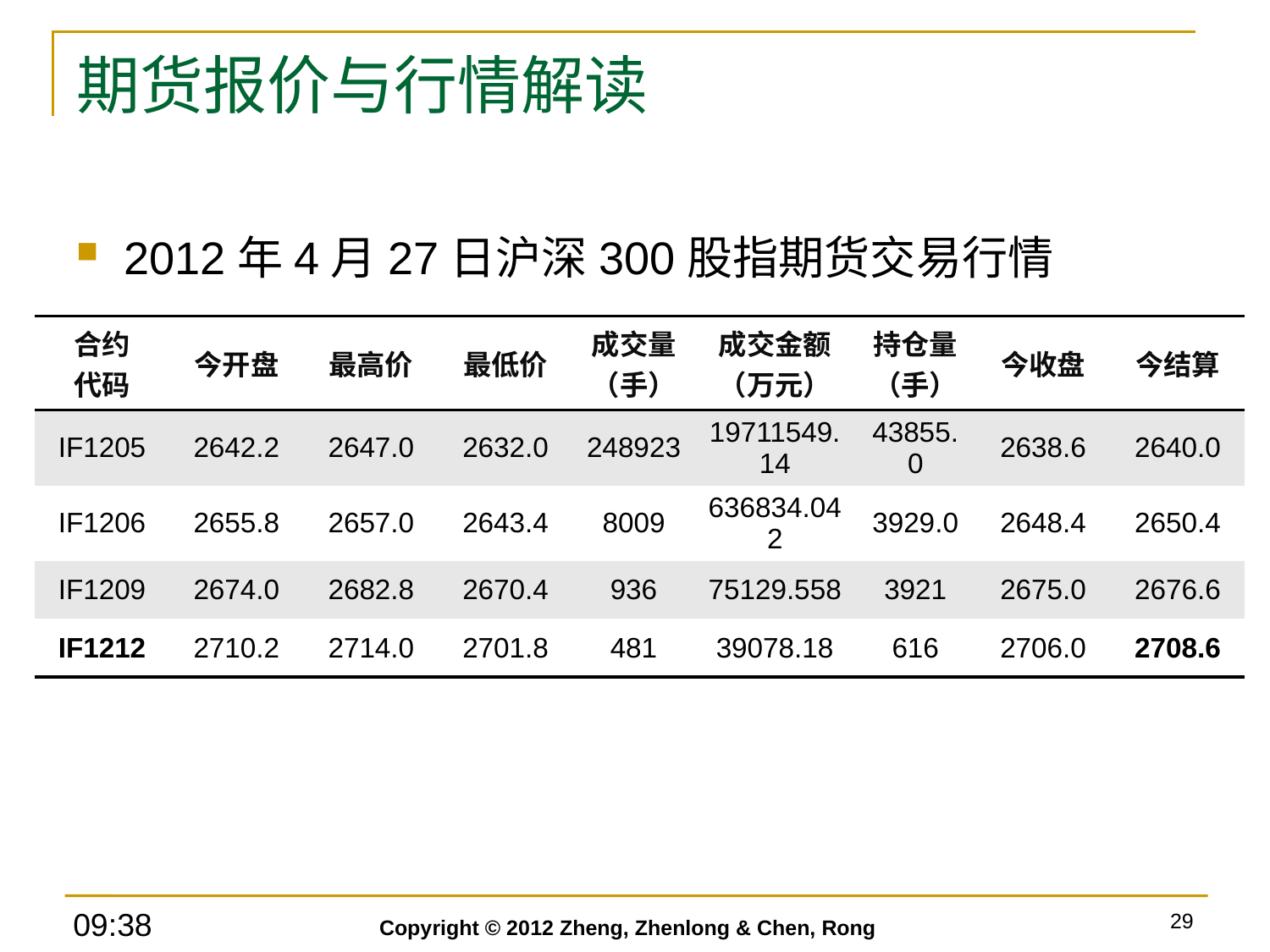

# 期货报价与行情解读
2012年4月27日沪深300股指期货交易行情

| 合约 代码 | 今开盘 | 最高价 | 最低价 | 成交量（手） | 成交金额（万元） | 持仓量（手） | 今收盘 | 今结算 |
| --- | --- | --- | --- | --- | --- | --- | --- | --- |
| IF1205 | 2642.2 | 2647.0 | 2632.0 | 248923 | 19711549.14 | 43855.0 | 2638.6 | 2640.0 |
| IF1206 | 2655.8 | 2657.0 | 2643.4 | 8009 | 636834.042 | 3929.0 | 2648.4 | 2650.4 |
| IF1209 | 2674.0 | 2682.8 | 2670.4 | 936 | 75129.558 | 3921 | 2675.0 | 2676.6 |
| IF1212 | 2710.2 | 2714.0 | 2701.8 | 481 | 39078.18 | 616 | 2706.0 | 2708.6 |
29
Copyright © 2012 Zheng, Zhenlong & Chen, Rong